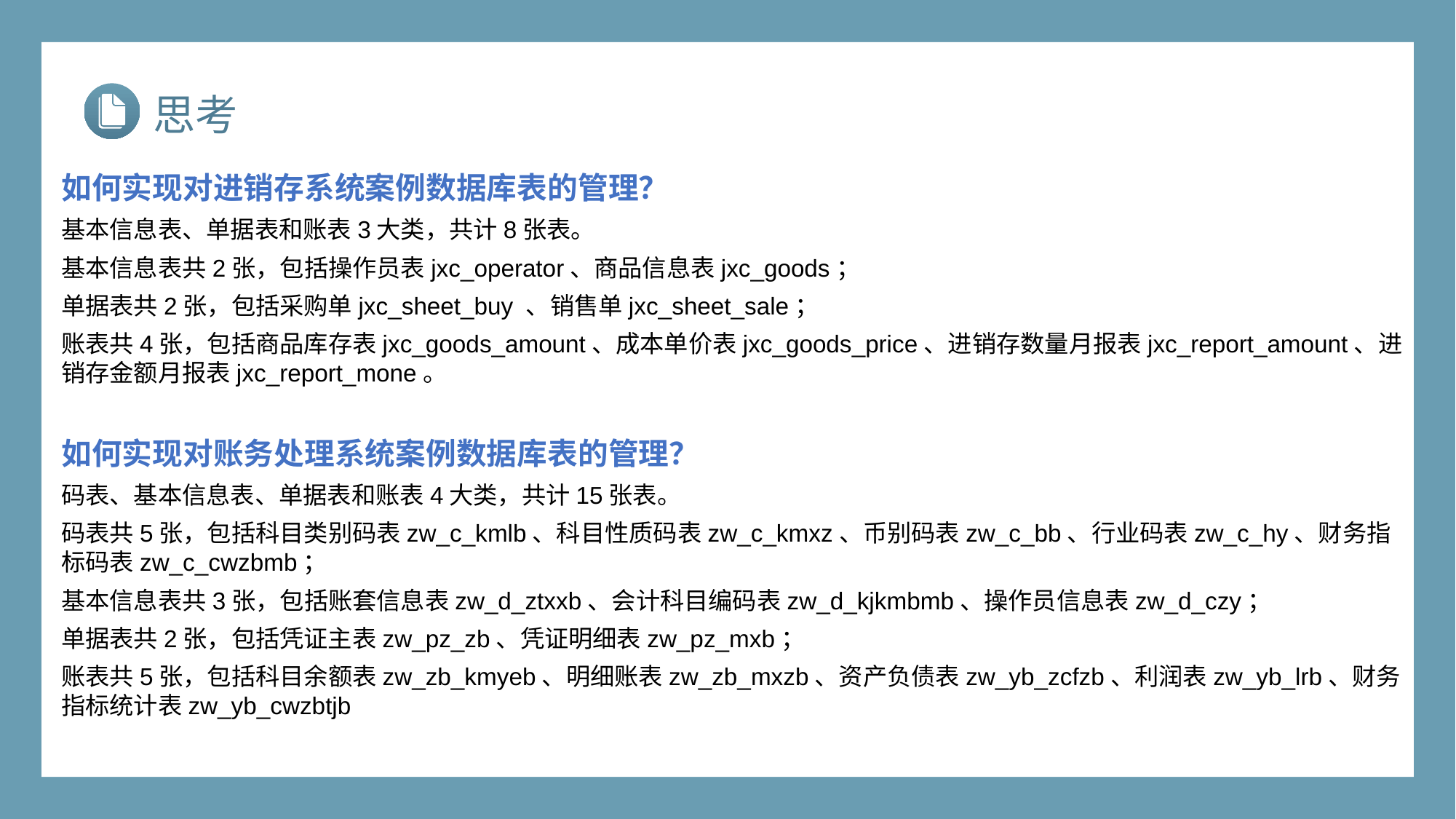

思考
如何实现对进销存系统案例数据库表的管理？
基本信息表、单据表和账表3大类，共计8张表。
基本信息表共2张，包括操作员表jxc_operator、商品信息表jxc_goods；
单据表共2张，包括采购单jxc_sheet_buy 、销售单jxc_sheet_sale；
账表共4张，包括商品库存表jxc_goods_amount、成本单价表jxc_goods_price、进销存数量月报表jxc_report_amount、进销存金额月报表jxc_report_mone。

如何实现对账务处理系统案例数据库表的管理？
码表、基本信息表、单据表和账表4大类，共计15张表。
码表共5张，包括科目类别码表zw_c_kmlb、科目性质码表zw_c_kmxz、币别码表zw_c_bb、行业码表zw_c_hy、财务指标码表zw_c_cwzbmb；
基本信息表共3张，包括账套信息表zw_d_ztxxb、会计科目编码表zw_d_kjkmbmb、操作员信息表zw_d_czy；
单据表共2张，包括凭证主表zw_pz_zb、凭证明细表zw_pz_mxb；
账表共5张，包括科目余额表zw_zb_kmyeb、明细账表zw_zb_mxzb、资产负债表zw_yb_zcfzb、利润表zw_yb_lrb、财务指标统计表zw_yb_cwzbtjb